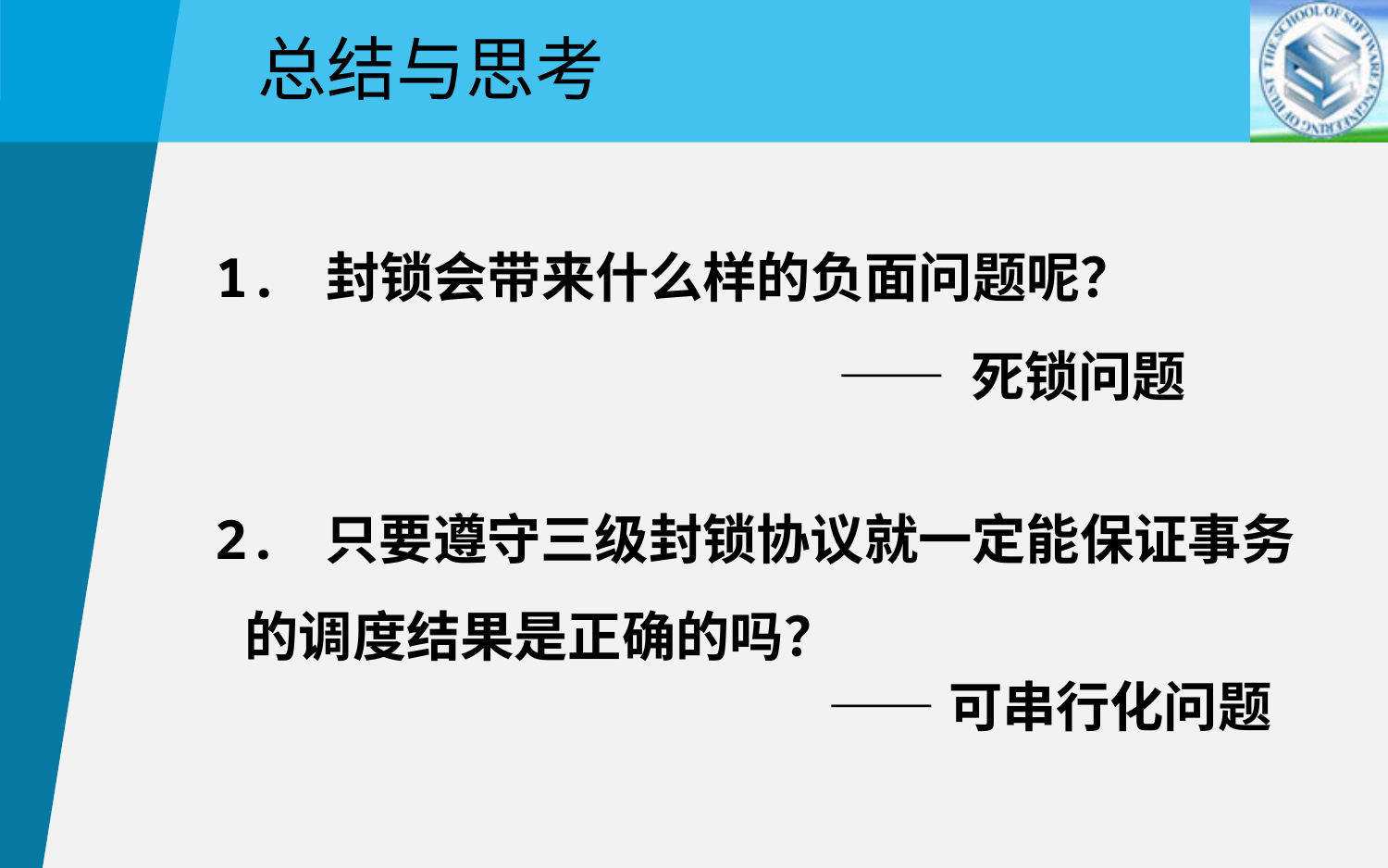

总结与思考
1. 封锁会带来什么样的负面问题呢？
—— 死锁问题
 2. 只要遵守三级封锁协议就一定能保证事务
    的调度结果是正确的吗？
——可串行化问题